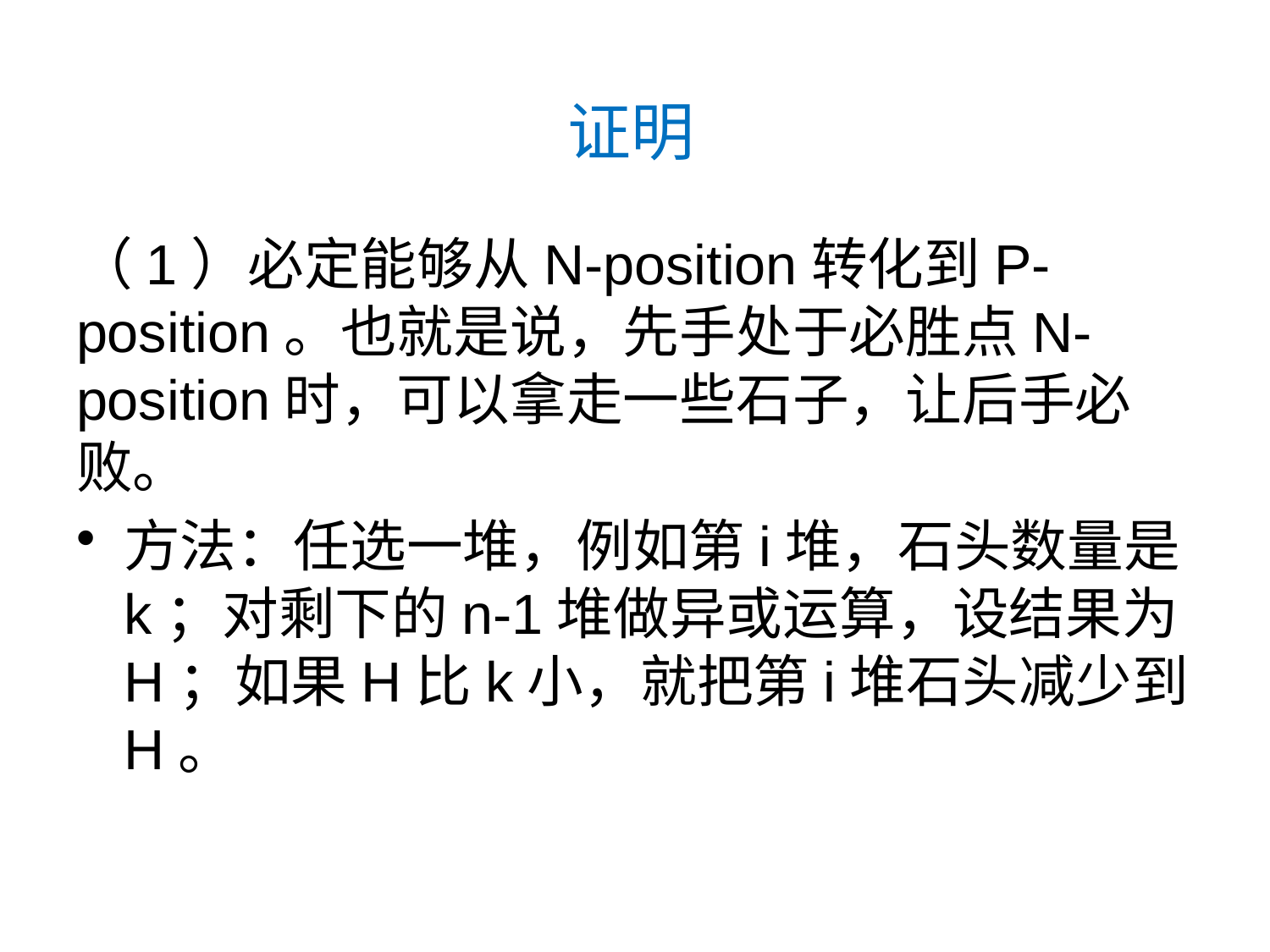

# 证明
（1）必定能够从N-position转化到P-position。也就是说，先手处于必胜点N-position时，可以拿走一些石子，让后手必败。
方法：任选一堆，例如第i堆，石头数量是k；对剩下的n-1堆做异或运算，设结果为H；如果H比k小，就把第i堆石头减少到H。